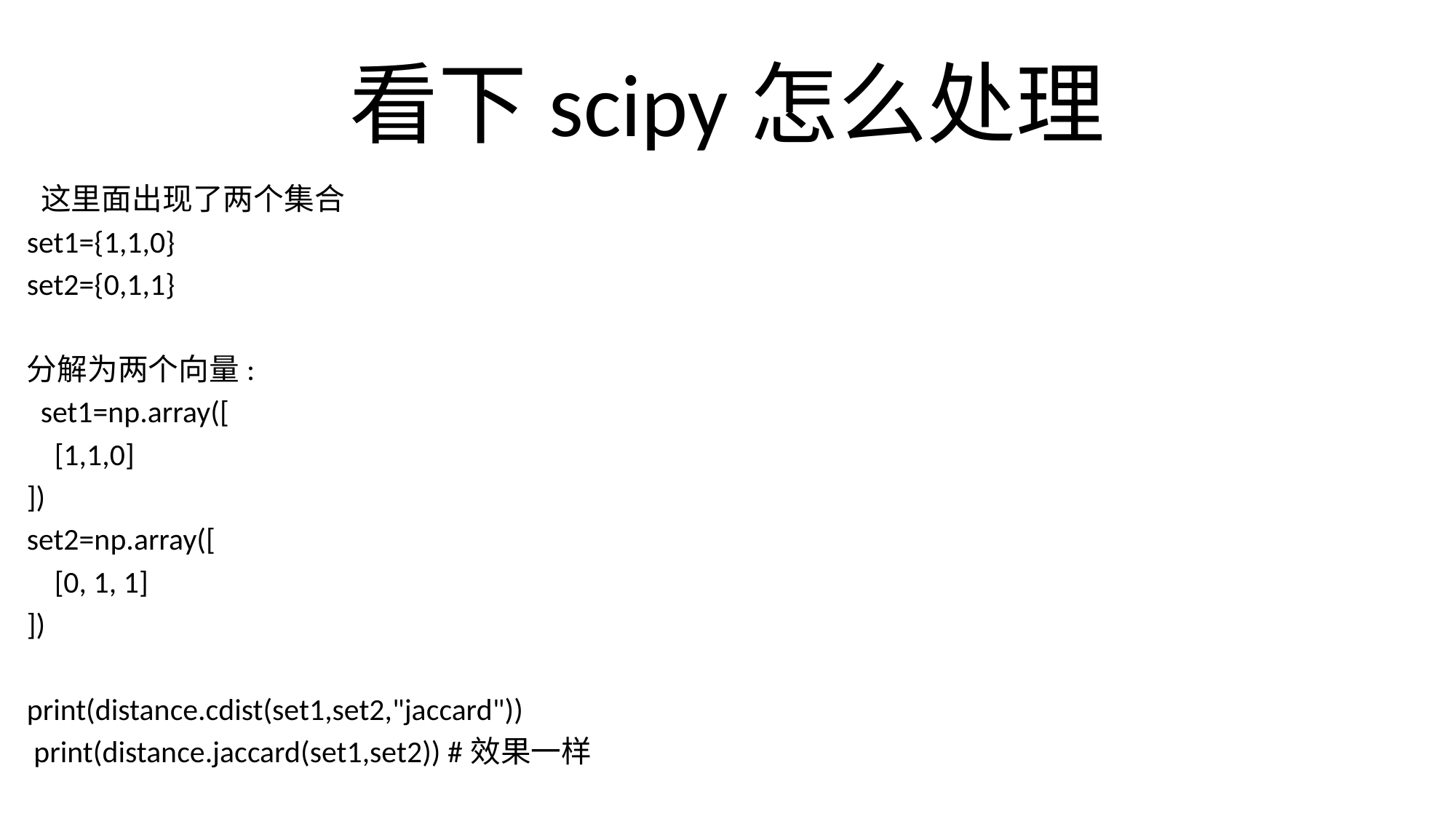

# 看下scipy怎么处理
 这里面出现了两个集合
set1={1,1,0}
set2={0,1,1}

分解为两个向量:
  set1=np.array([
    [1,1,0]
])
set2=np.array([
    [0, 1, 1]
])

print(distance.cdist(set1,set2,"jaccard"))
 print(distance.jaccard(set1,set2)) #效果一样